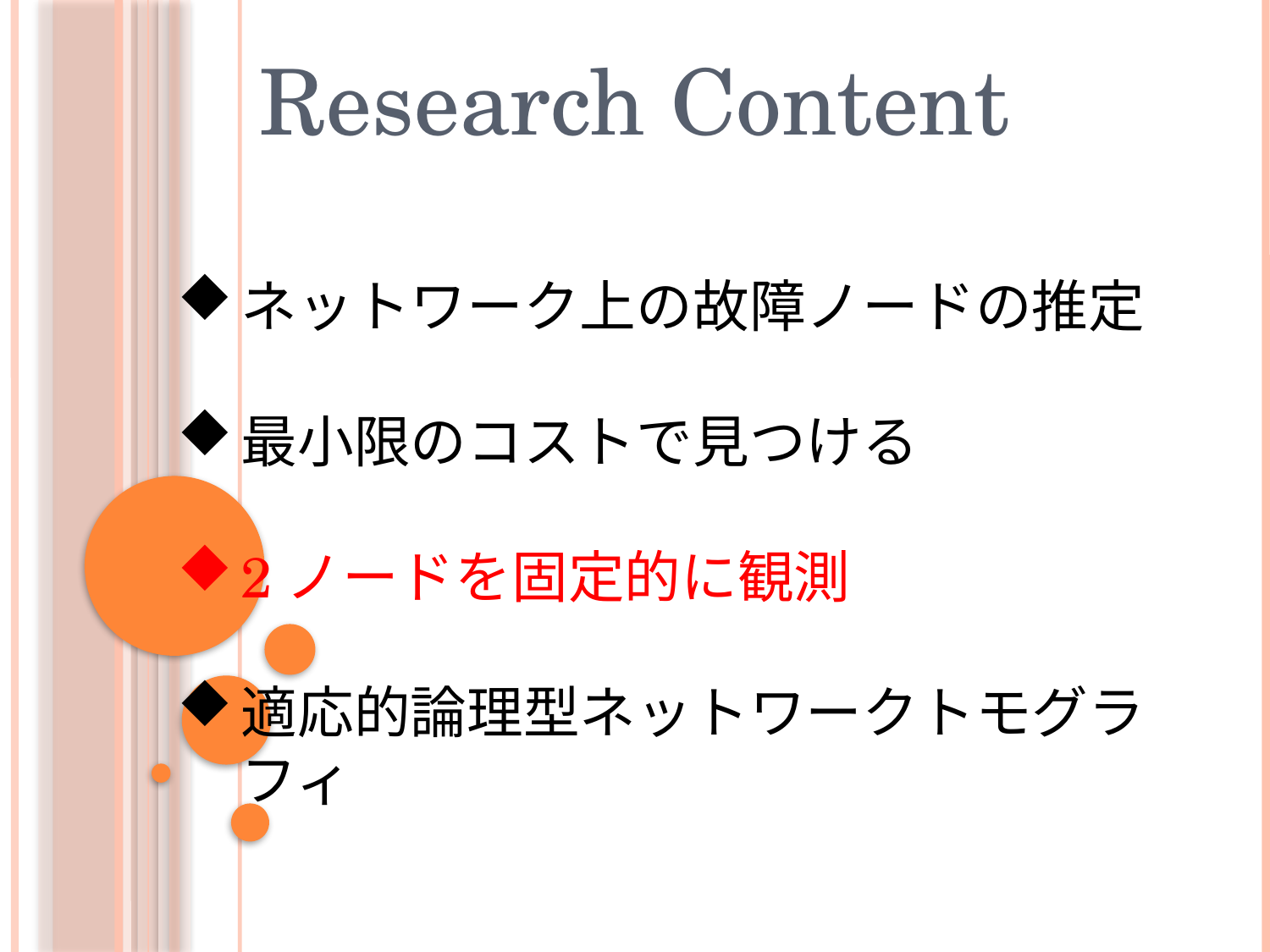

Research Content
ネットワーク上の故障ノードの推定

最小限のコストで見つける

2ノードを固定的に観測

適応的論理型ネットワークトモグラフィ